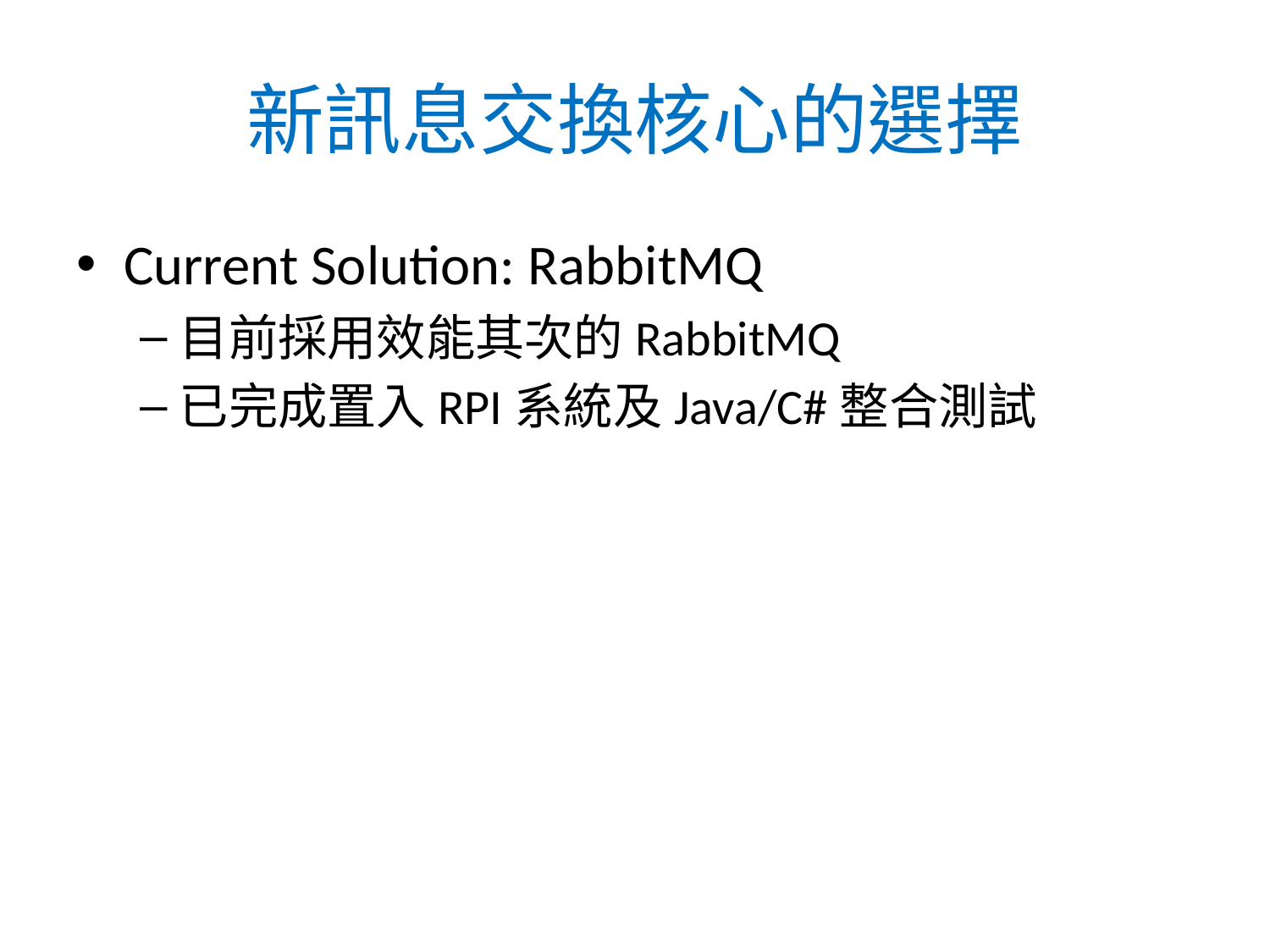

# 新訊息交換核心的選擇
Current Solution: RabbitMQ
目前採用效能其次的RabbitMQ
已完成置入RPI系統及Java/C#整合測試